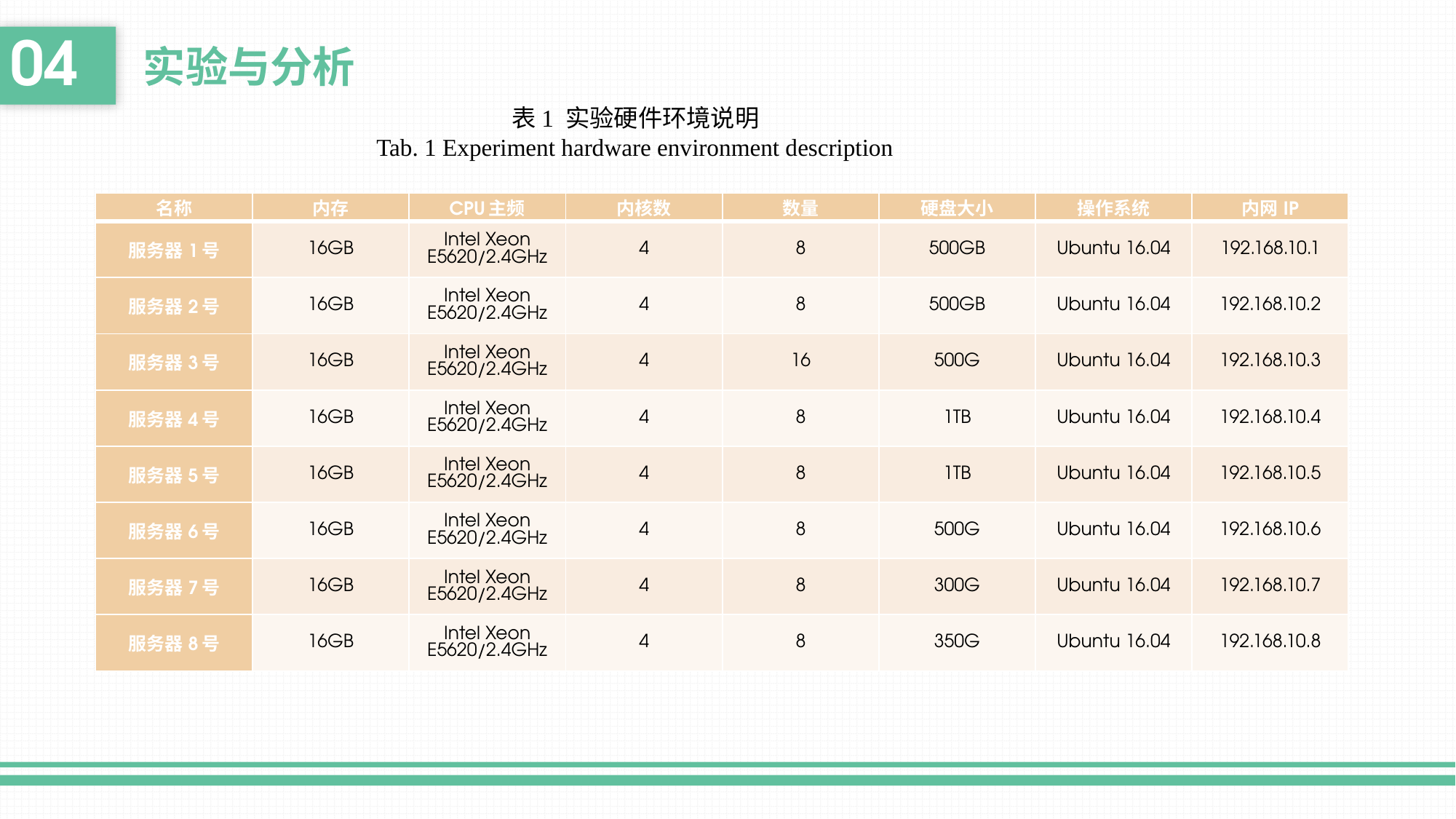

04
实验与分析
表1 实验硬件环境说明
Tab. 1 Experiment hardware environment description
| 名称 | 内存 | CPU主频 | 内核数 | 数量 | 硬盘大小 | 操作系统 | 内网IP |
| --- | --- | --- | --- | --- | --- | --- | --- |
| 服务器1号 | 16GB | Intel Xeon E5620/2.4GHz | 4 | 8 | 500GB | Ubuntu 16.04 | 192.168.10.1 |
| 服务器2号 | 16GB | Intel Xeon E5620/2.4GHz | 4 | 8 | 500GB | Ubuntu 16.04 | 192.168.10.2 |
| 服务器3号 | 16GB | Intel Xeon E5620/2.4GHz | 4 | 16 | 500G | Ubuntu 16.04 | 192.168.10.3 |
| 服务器4号 | 16GB | Intel Xeon E5620/2.4GHz | 4 | 8 | 1TB | Ubuntu 16.04 | 192.168.10.4 |
| 服务器5号 | 16GB | Intel Xeon E5620/2.4GHz | 4 | 8 | 1TB | Ubuntu 16.04 | 192.168.10.5 |
| 服务器6号 | 16GB | Intel Xeon E5620/2.4GHz | 4 | 8 | 500G | Ubuntu 16.04 | 192.168.10.6 |
| 服务器7号 | 16GB | Intel Xeon E5620/2.4GHz | 4 | 8 | 300G | Ubuntu 16.04 | 192.168.10.7 |
| 服务器8号 | 16GB | Intel Xeon E5620/2.4GHz | 4 | 8 | 350G | Ubuntu 16.04 | 192.168.10.8 |